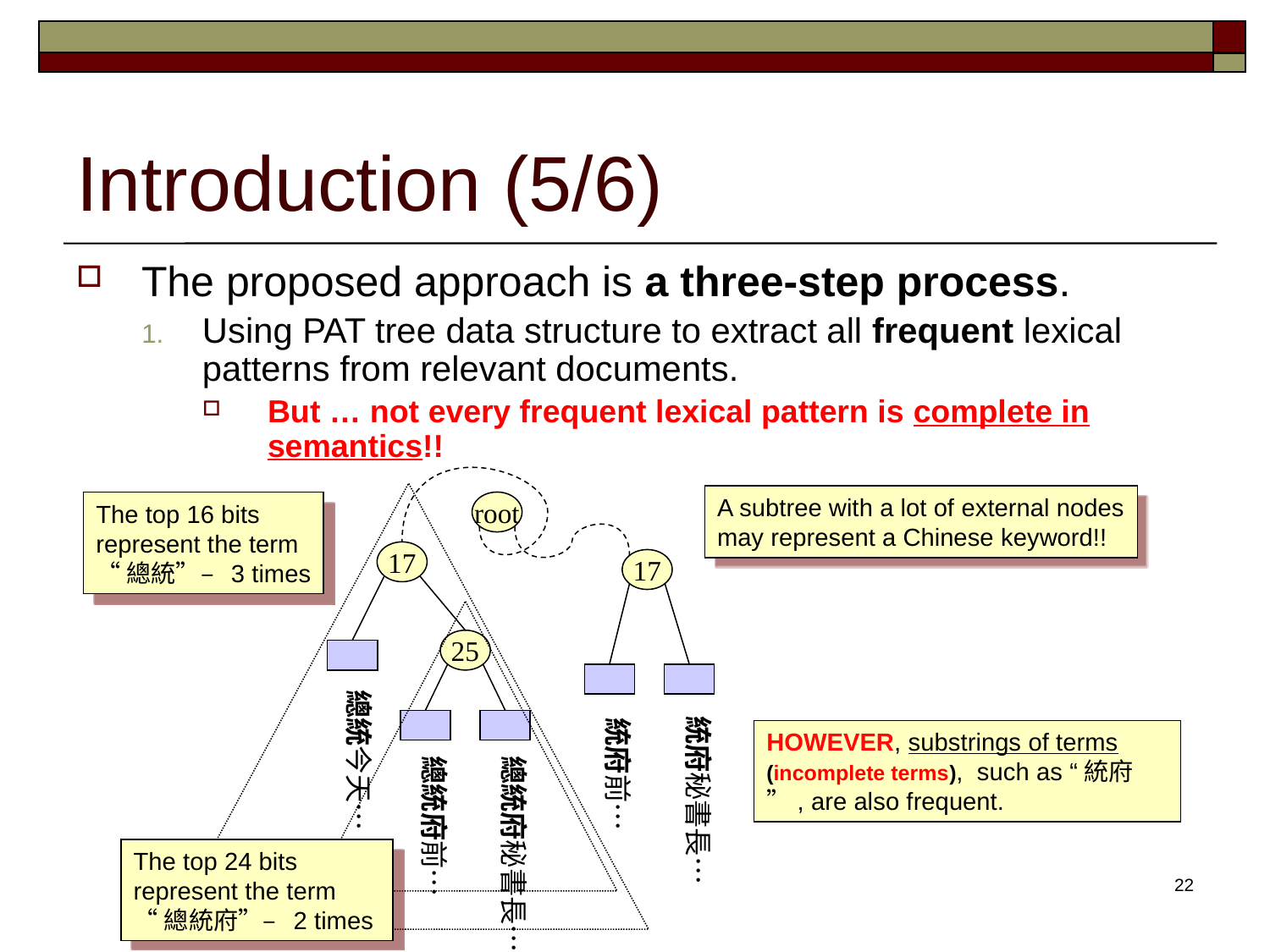

# Introduction (5/6)
The proposed approach is a three-step process.
Using PAT tree data structure to extract all frequent lexical patterns from relevant documents.
But … not every frequent lexical pattern is complete in semantics!!

A subtree with a lot of external nodes
may represent a Chinese keyword!!
root
The top 16 bits
represent the term
“總統”–  3 times
17
17

25

總統今天…
統府秘書長…
統府前…

HOWEVER, substrings of terms (incomplete terms),  such as “統府”, are also frequent.
總統府秘書長…
總統府前…
The top 24 bits
represent the term
“總統府”–  2 times
22